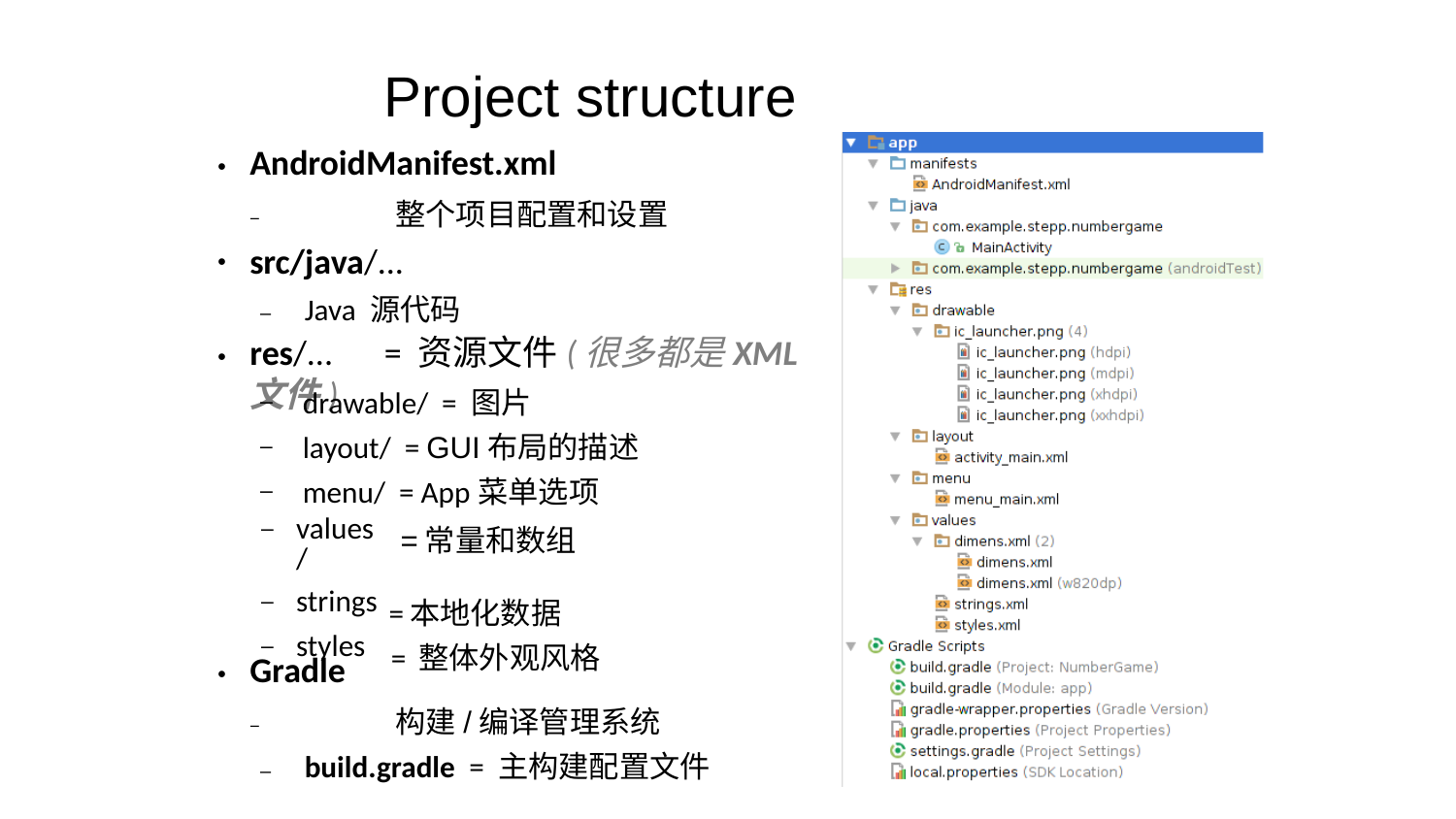

# Project structure

AndroidManifest.xml

–	整个项目配置和设置

src/java/...
●
●
–	Java 源代码
res/...	= 资源文件(很多都是XML文件)
●
drawable/  = 图片

layout/  = GUI布局的描述

menu/  = App菜单选项
| – | values/ | =常量和数组 |
| --- | --- | --- |
| – | strings | =本地化数据 |
| – | styles | = 整体外观风格 |
Gradle

–	构建/编译管理系统
●
–	build.gradle  = 主构建配置文件